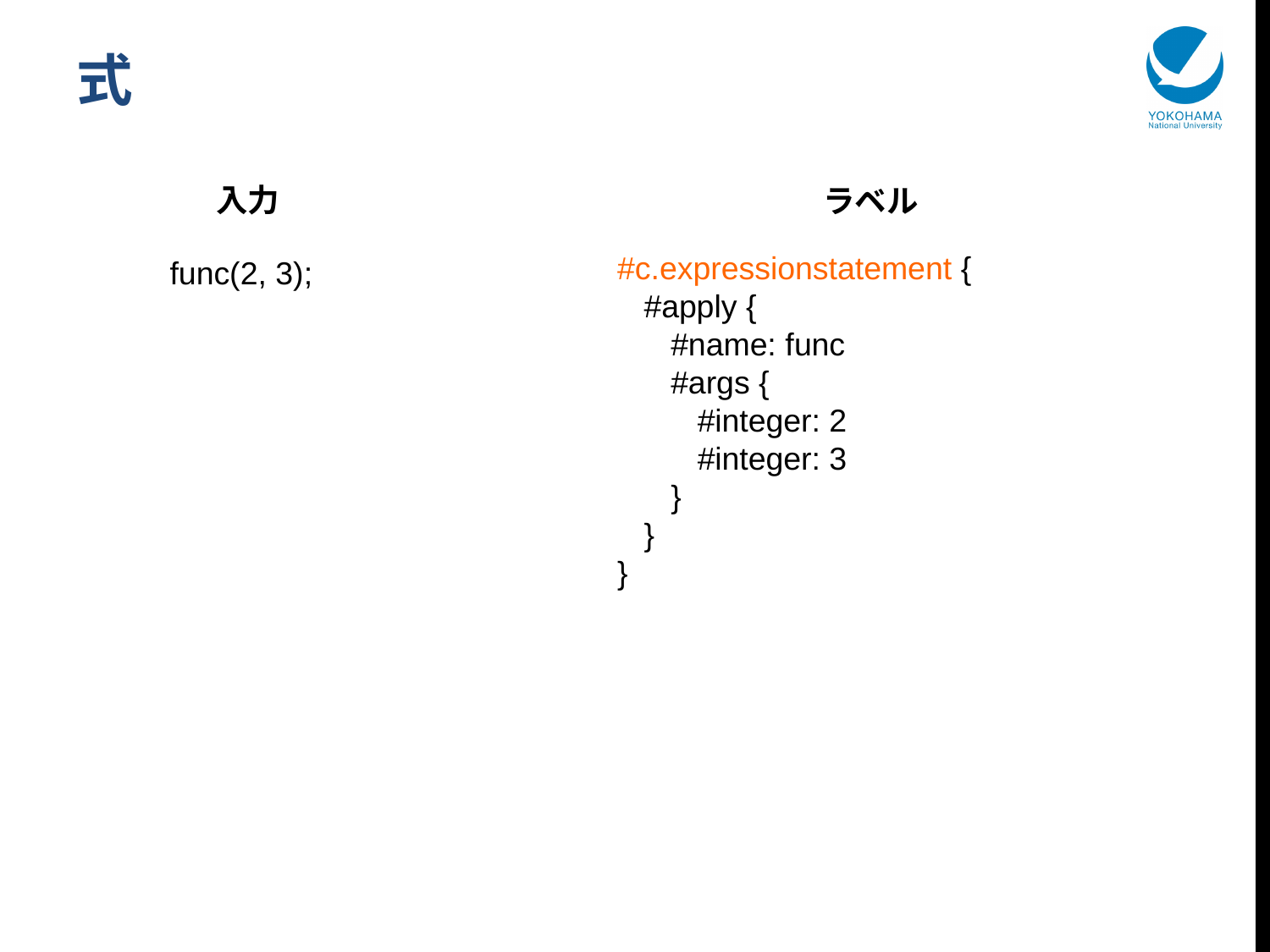

# 式
入力
ラベル
#c.expressionstatement {
   #apply {
      #name: func
      #args {
         #integer: 2
         #integer: 3
      }
   }
}
func(2, 3);